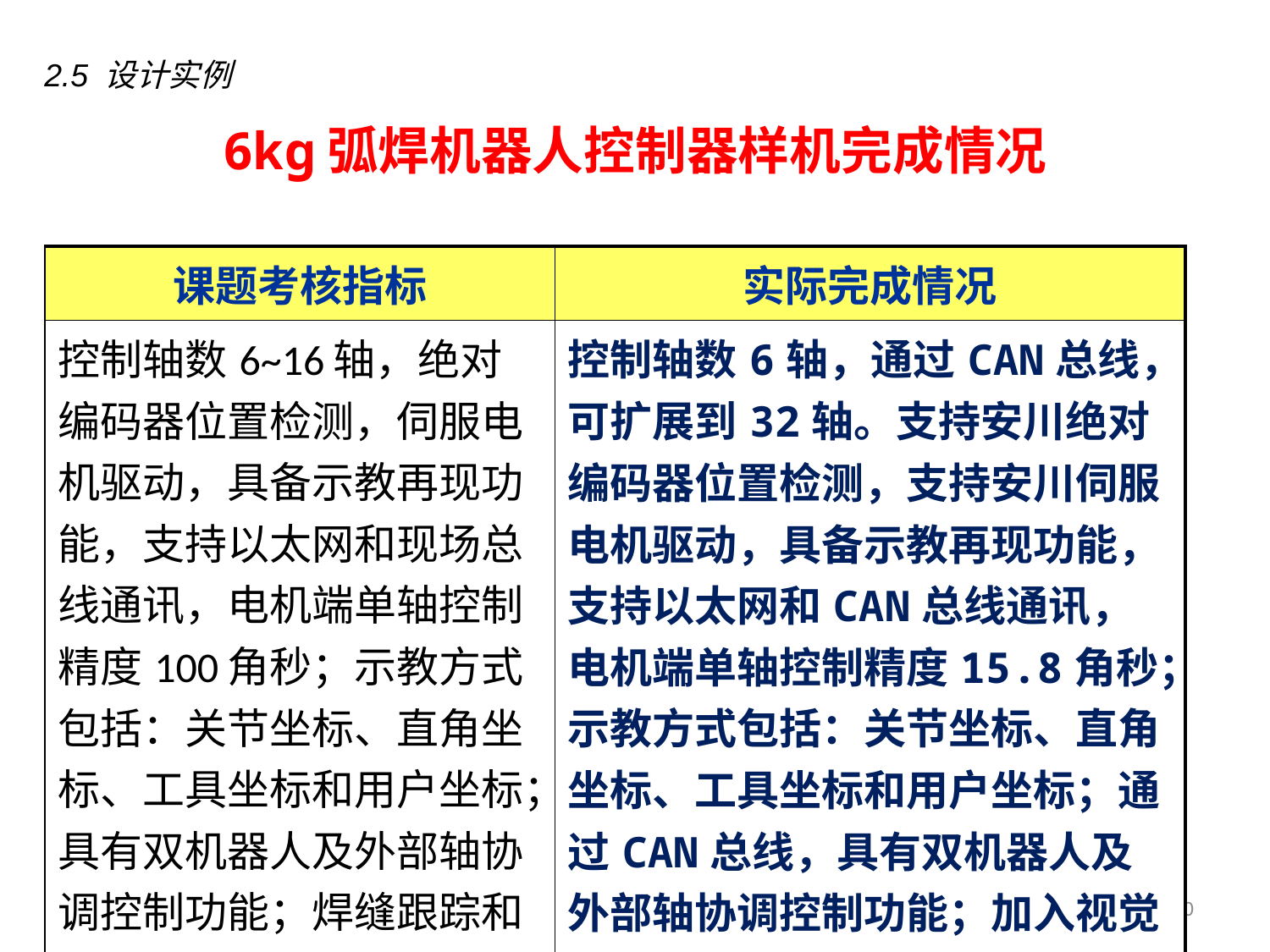

2.5 设计实例
# 6kg弧焊机器人控制器样机完成情况
| 课题考核指标 | 实际完成情况 |
| --- | --- |
| 控制轴数6~16轴，绝对编码器位置检测，伺服电机驱动，具备示教再现功能，支持以太网和现场总线通讯，电机端单轴控制精度100角秒；示教方式包括：关节坐标、直角坐标、工具坐标和用户坐标；具有双机器人及外部轴协调控制功能；焊缝跟踪和多层焊功能。 | 控制轴数6轴，通过CAN总线，可扩展到32轴。支持安川绝对编码器位置检测，支持安川伺服电机驱动，具备示教再现功能，支持以太网和CAN总线通讯，电机端单轴控制精度15.8角秒；示教方式包括：关节坐标、直角坐标、工具坐标和用户坐标；通过CAN总线，具有双机器人及外部轴协调控制功能；加入视觉传感器，具有焊缝跟踪和纠偏功能。 |
80